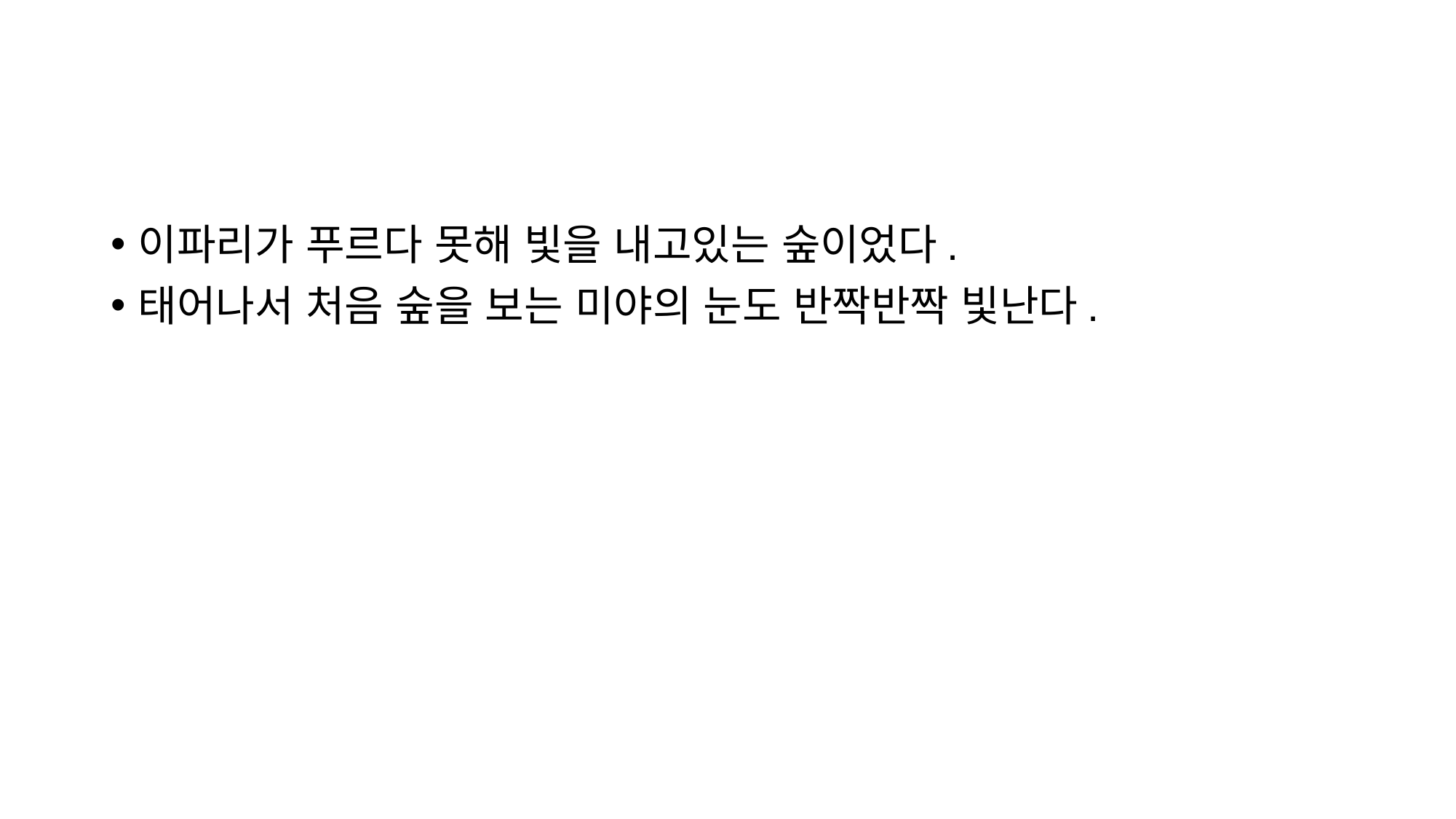

#
이파리가 푸르다 못해 빛을 내고있는 숲이었다.
태어나서 처음 숲을 보는 미야의 눈도 반짝반짝 빛난다.